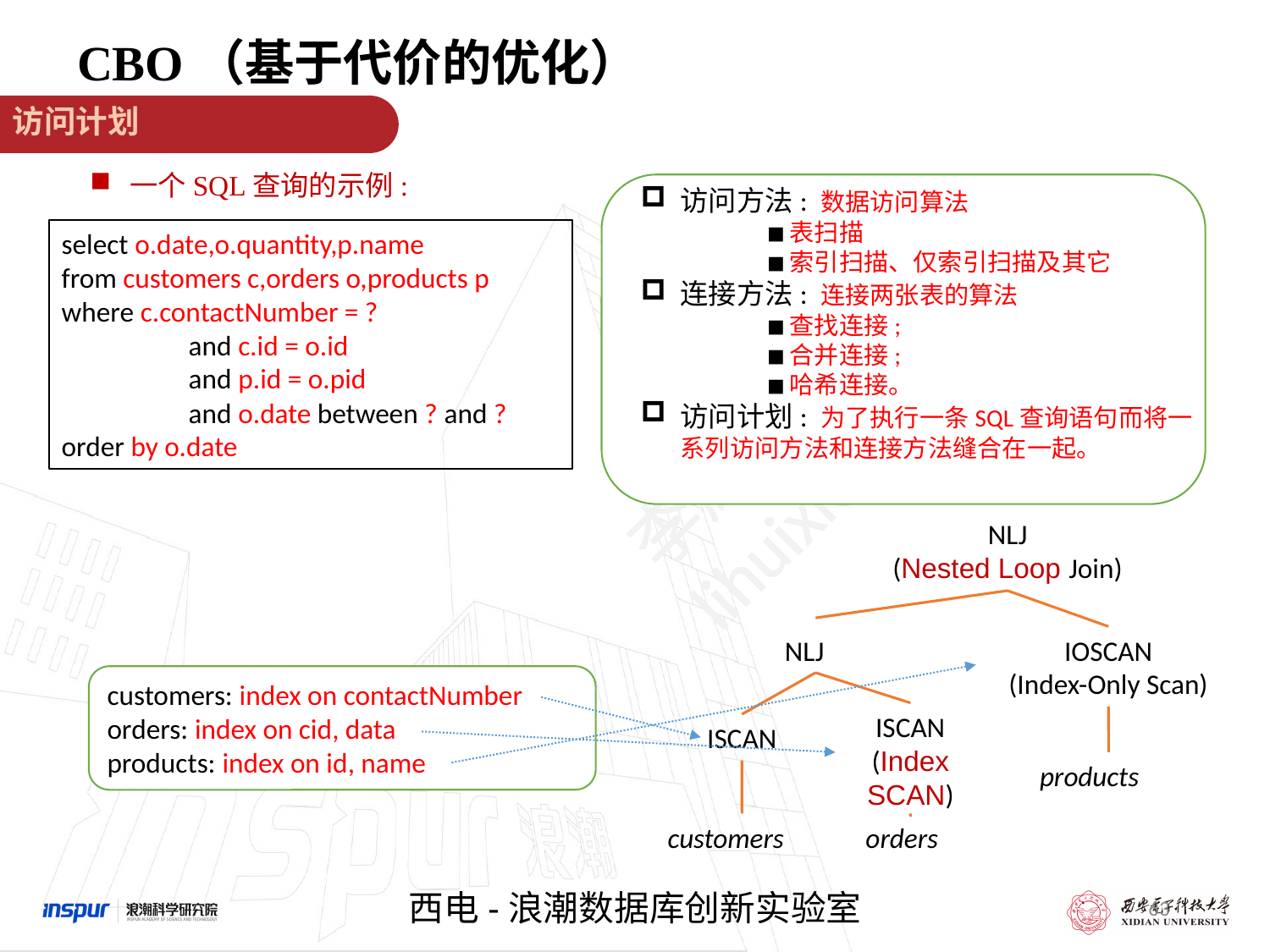

CBO（基于代价的优化）

访问计划
一个SQL查询的示例:

访问方法: 数据访问算法
	■表扫描
	■索引扫描、仅索引扫描及其它
连接方法: 连接两张表的算法
	■查找连接;
	■合并连接;
	■哈希连接。
访问计划: 为了执行一条SQL查询语句而将一系列访问方法和连接方法缝合在一起。
select o.date,o.quantity,p.name
from customers c,orders o,products p
where c.contactNumber = ?
	and c.id = o.id
	and p.id = o.pid
	and o.date between ? and ?
order by o.date
NLJ
(Nested Loop Join)
NLJ
IOSCAN
(Index-Only Scan)
customers: index on contactNumber
orders: index on cid, data
products: index on id, name
ISCAN
(Index SCAN)
ISCAN
products
customers
orders
63